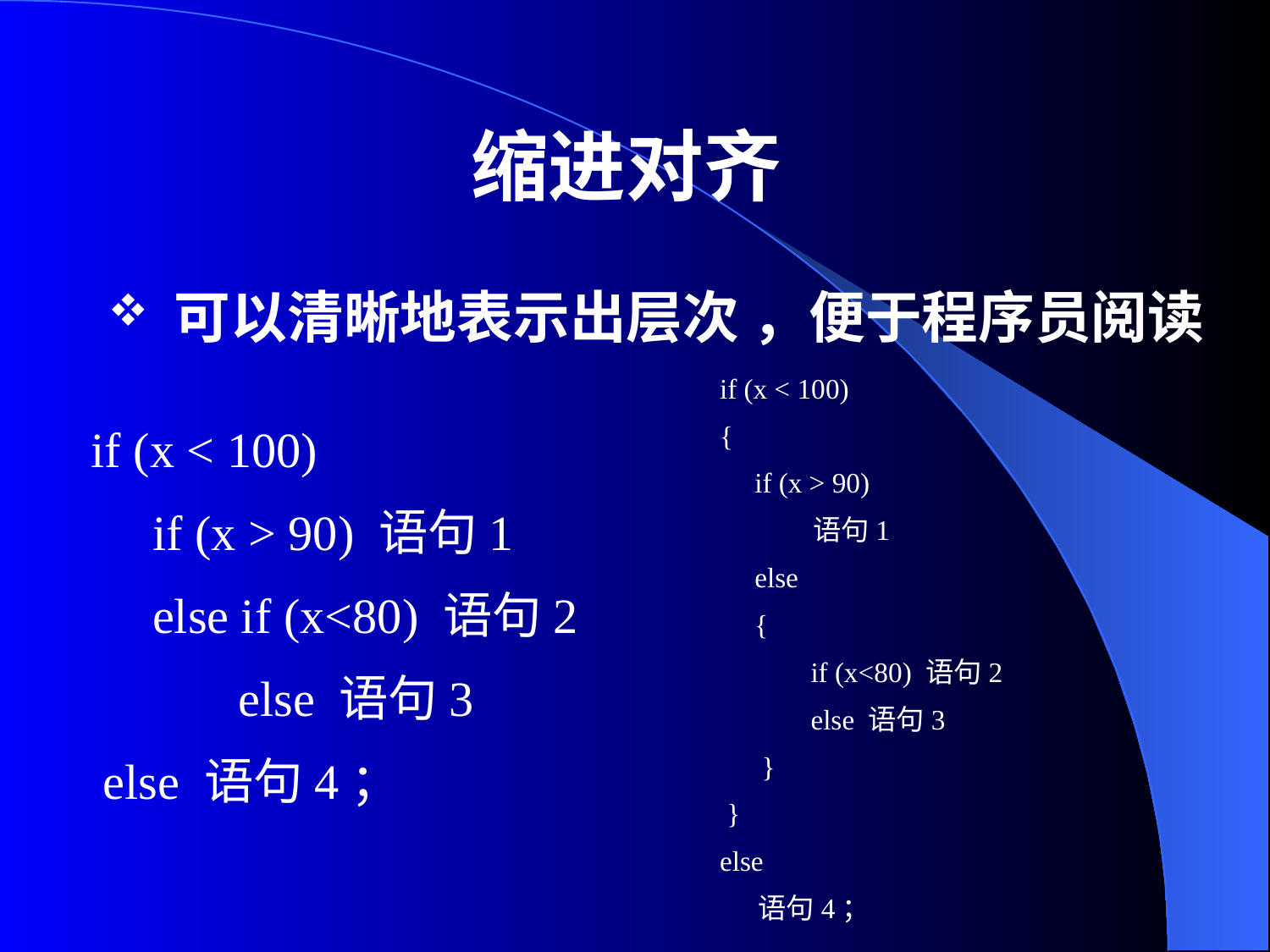

# 缩进对齐
可以清晰地表示出层次 ，便于程序员阅读
if (x < 100)
{
     if (x > 90)
	     语句1
     else
     {
             if (x<80) 语句2
             else 语句3
      }
 }
else
     语句4；
if (x < 100)
     if (x > 90) 语句1
     else if (x<80) 语句2
            else 语句3
 else 语句4；